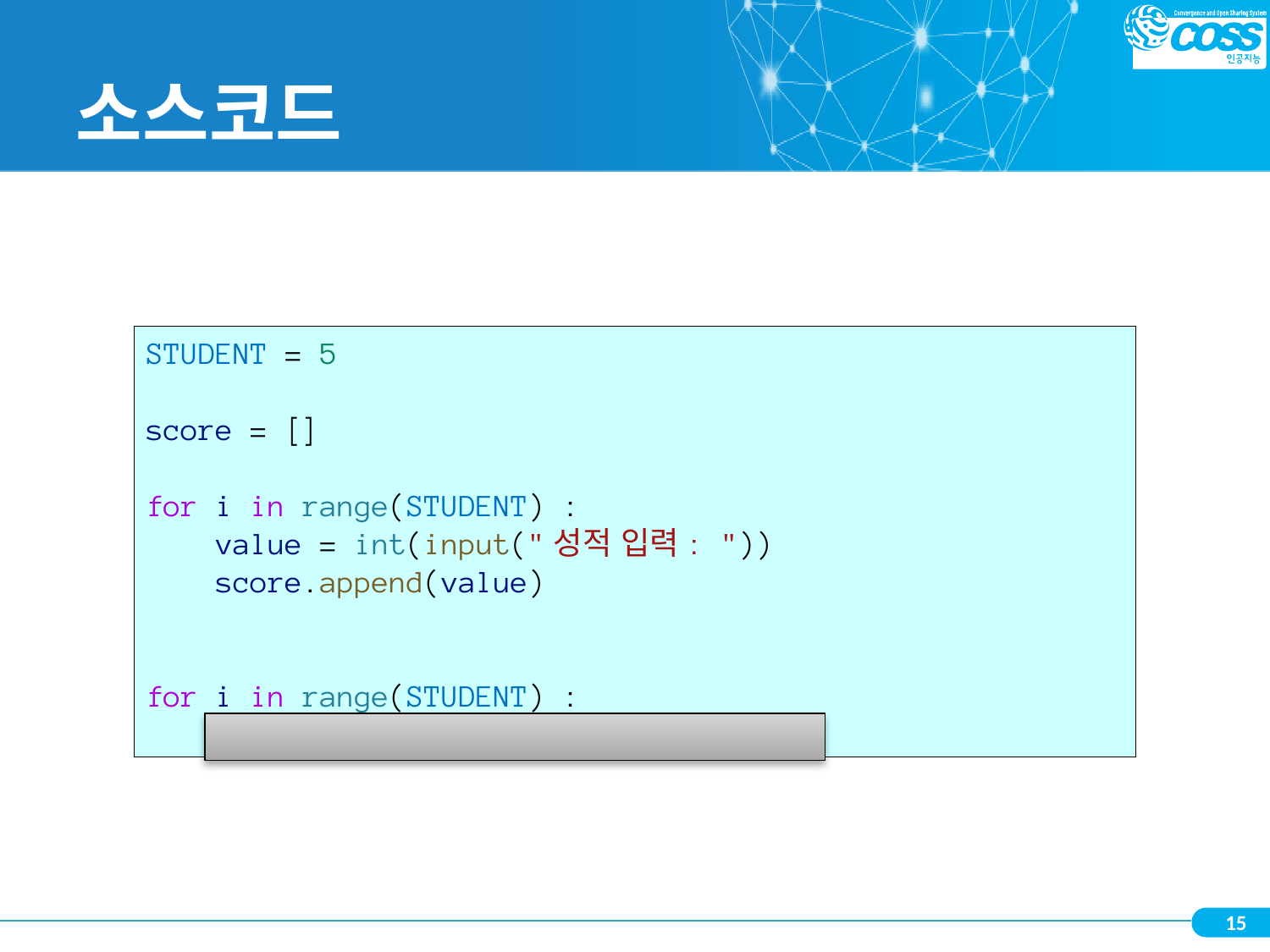

# 소스코드

STUDENT = 5
score = []
for i in range(STUDENT) :
    value = int(input("성적 입력: "))
    score.append(value)
for i in range(STUDENT) :
    print(i+1, "번째 성적: ", score[i])